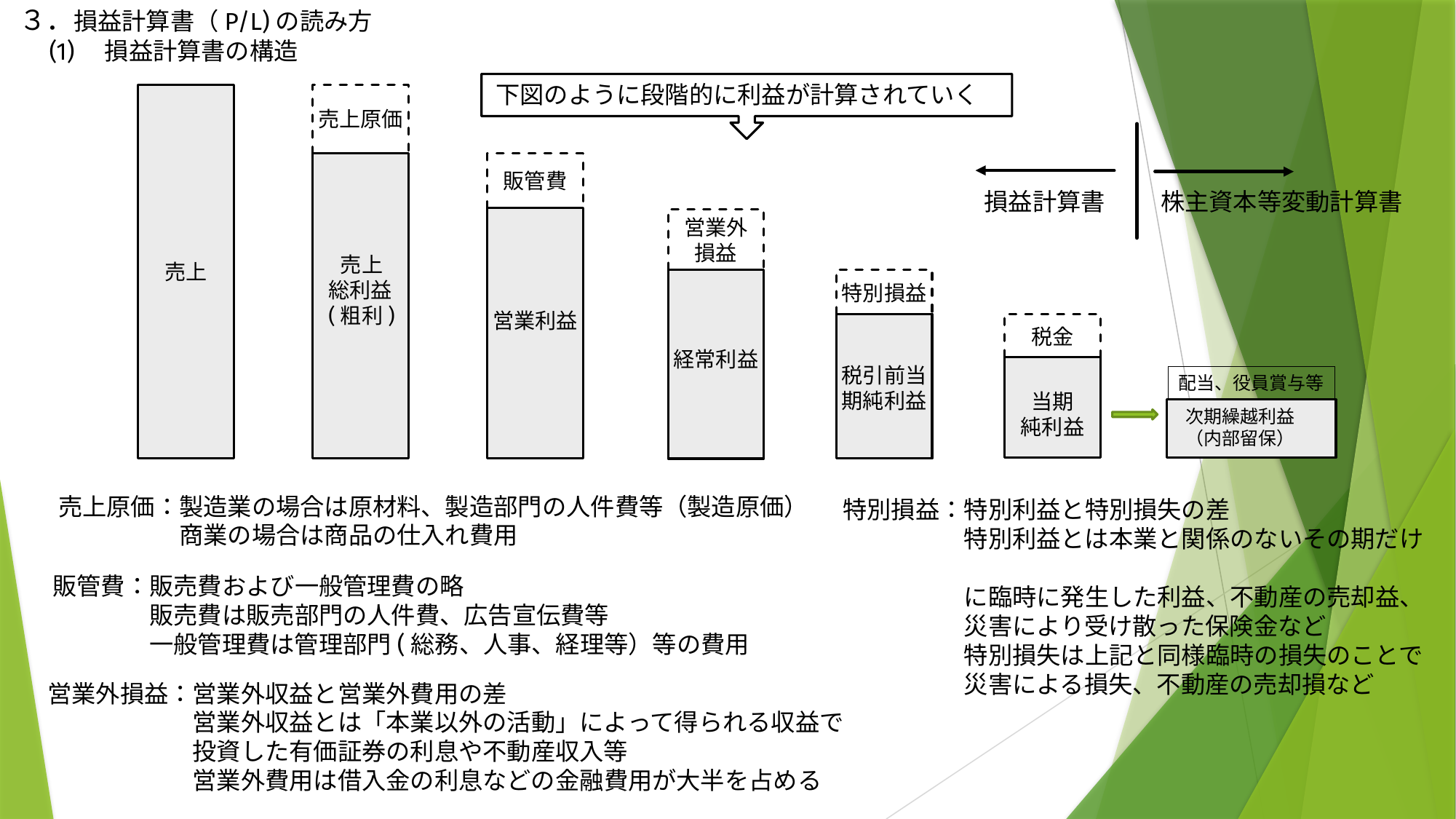

３．損益計算書（P/L)の読み方
　(1)　損益計算書の構造
下図のように段階的に利益が計算されていく

売上

営業外
損益
売上
総利益
(粗利)

営業利益
経常利益
売上原価

販管費
損益計算書
株主資本等変動計算書

特別損益

税引前当
期純利益

当期
純利益
税金
配当、役員賞与等

次期繰越利益
（内部留保）

売上原価：製造業の場合は原材料、製造部門の人件費等（製造原価）
　　　　　商業の場合は商品の仕入れ費用
特別損益：特別利益と特別損失の差
　　　　　特別利益とは本業と関係のないその期だけ
　　　　　に臨時に発生した利益、不動産の売却益、
　　　　　災害により受け散った保険金など
　　　　　特別損失は上記と同様臨時の損失のことで
　　　　　災害による損失、不動産の売却損など
販管費：販売費および一般管理費の略
　　　　販売費は販売部門の人件費、広告宣伝費等
　　　　一般管理費は管理部門(総務、人事、経理等）等の費用
営業外損益：営業外収益と営業外費用の差
　　　　　　営業外収益とは「本業以外の活動」によって得られる収益で
　　　　　　投資した有価証券の利息や不動産収入等
　　　　　　営業外費用は借入金の利息などの金融費用が大半を占める